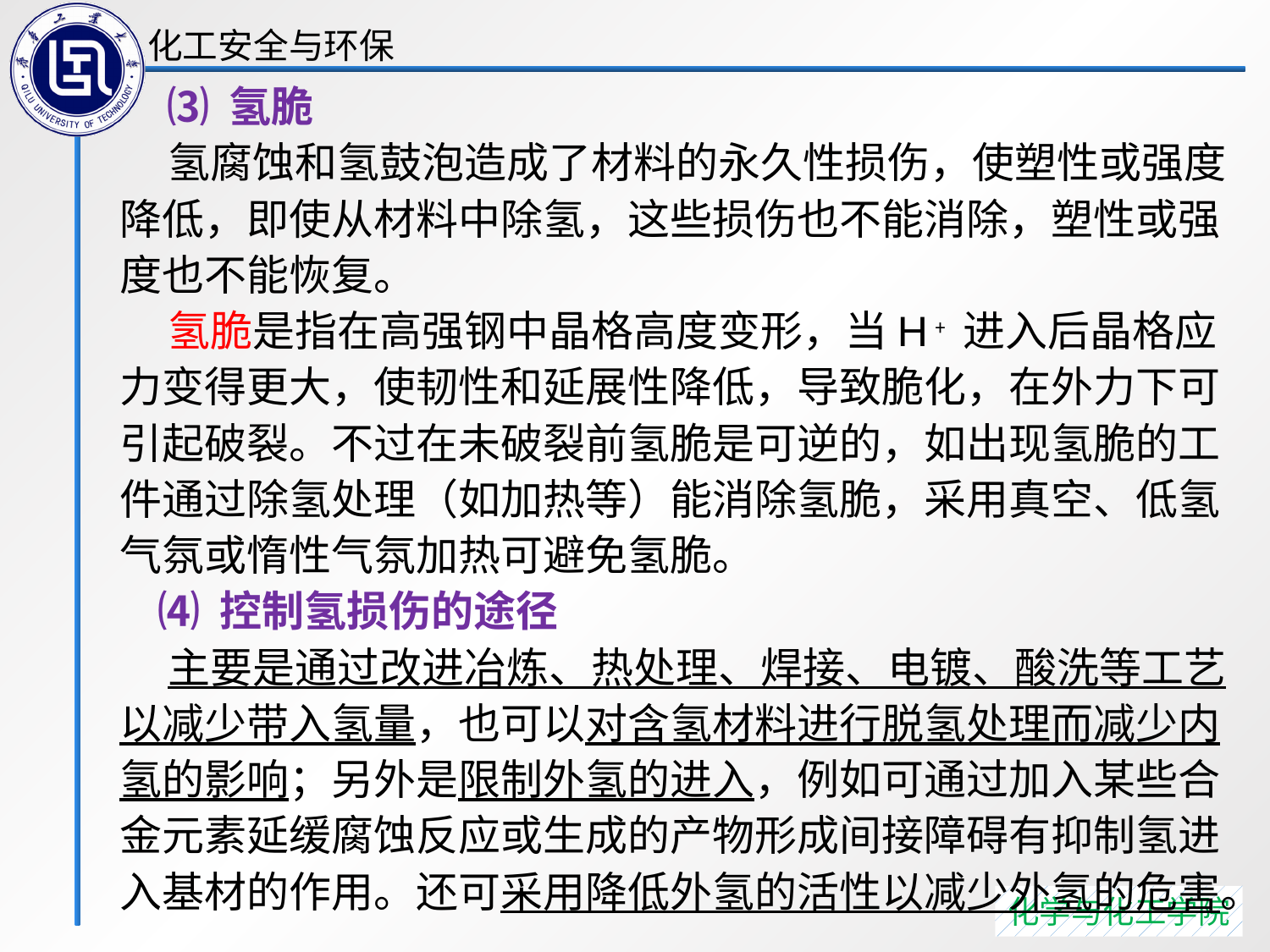

⑶ 氢脆
    氢腐蚀和氢鼓泡造成了材料的永久性损伤，使塑性或强度降低，即使从材料中除氢，这些损伤也不能消除，塑性或强度也不能恢复。
    氢脆是指在高强钢中晶格高度变形，当H﹢进入后晶格应力变得更大，使韧性和延展性降低，导致脆化，在外力下可引起破裂。不过在未破裂前氢脆是可逆的，如出现氢脆的工件通过除氢处理（如加热等）能消除氢脆，采用真空、低氢气氛或惰性气氛加热可避免氢脆。
    ⑷ 控制氢损伤的途径
    主要是通过改进冶炼、热处理、焊接、电镀、酸洗等工艺以减少带入氢量，也可以对含氢材料进行脱氢处理而减少内氢的影响；另外是限制外氢的进入，例如可通过加入某些合金元素延缓腐蚀反应或生成的产物形成间接障碍有抑制氢进入基材的作用。还可采用降低外氢的活性以减少外氢的危害。